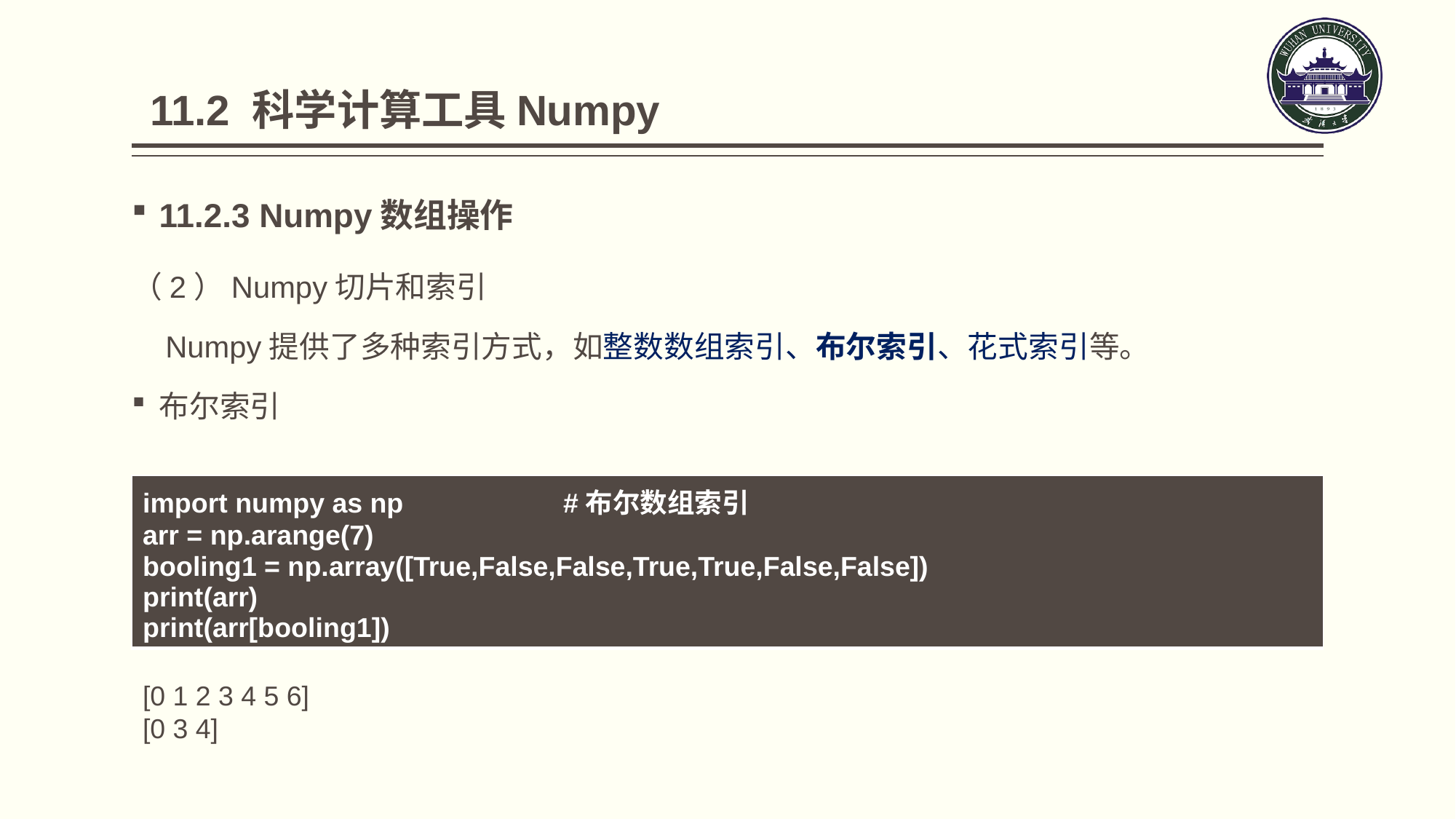

11.2 科学计算工具Numpy
11.2.3 Numpy数组操作
（2）Numpy切片和索引
    Numpy提供了多种索引方式，如整数数组索引、布尔索引、花式索引等。
布尔索引
| import numpy as np #布尔数组索引 arr = np.arange(7) booling1 = np.array([True,False,False,True,True,False,False]) print(arr) print(arr[booling1]) |
| --- |
[0 1 2 3 4 5 6]
[0 3 4]